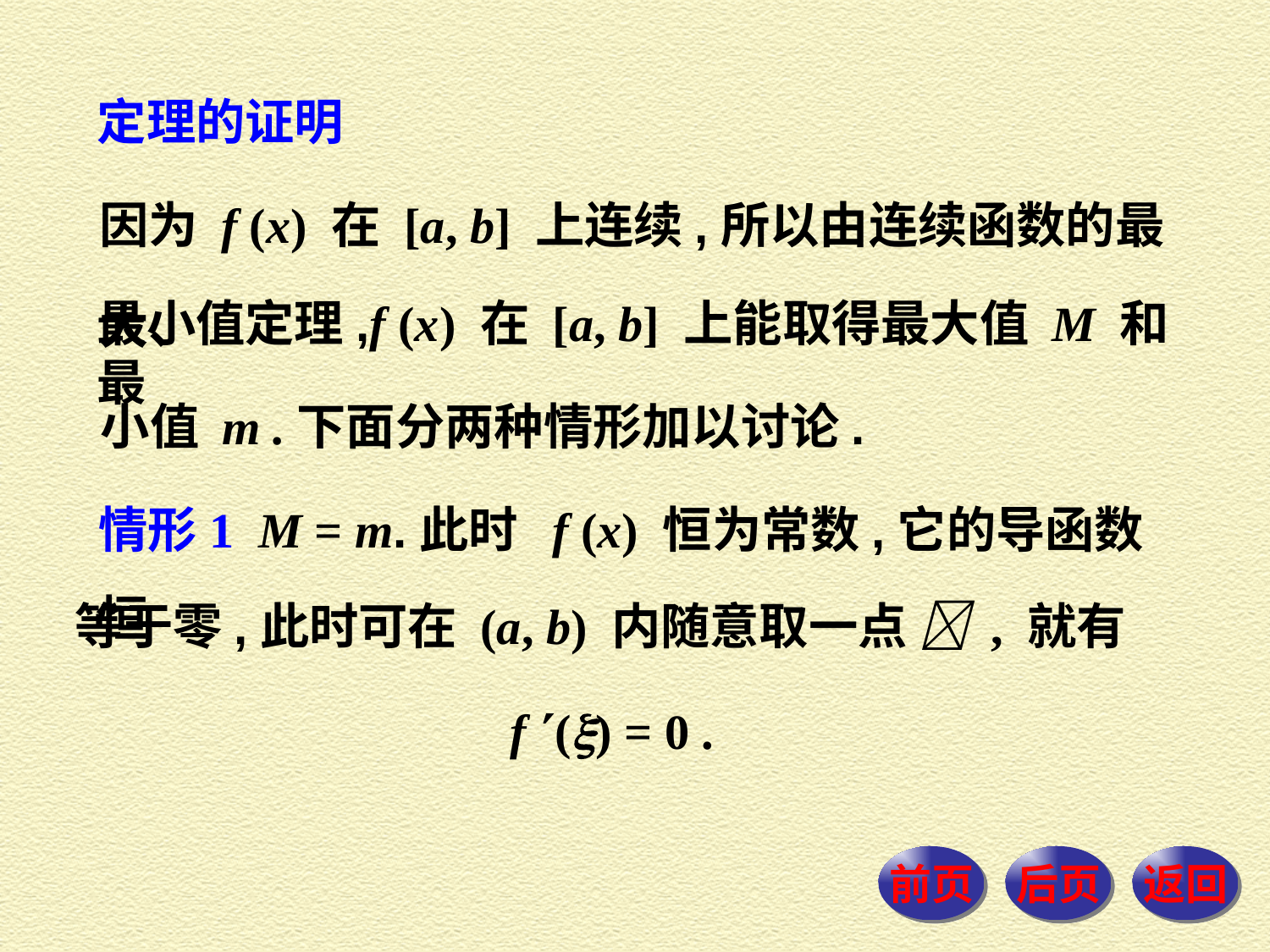

定理的证明
因为 f (x) 在 [a, b] 上连续,所以由连续函数的最大、
最小值定理,f (x) 在 [a, b] 上能取得最大值 M 和最
小值 m .下面分两种情形加以讨论.
情形1  M = m.此时  f (x) 恒为常数,它的导函数恒
等于零,此时可在 (a, b) 内随意取一点 ξ , 就有
 f ′(ξ) = 0 .